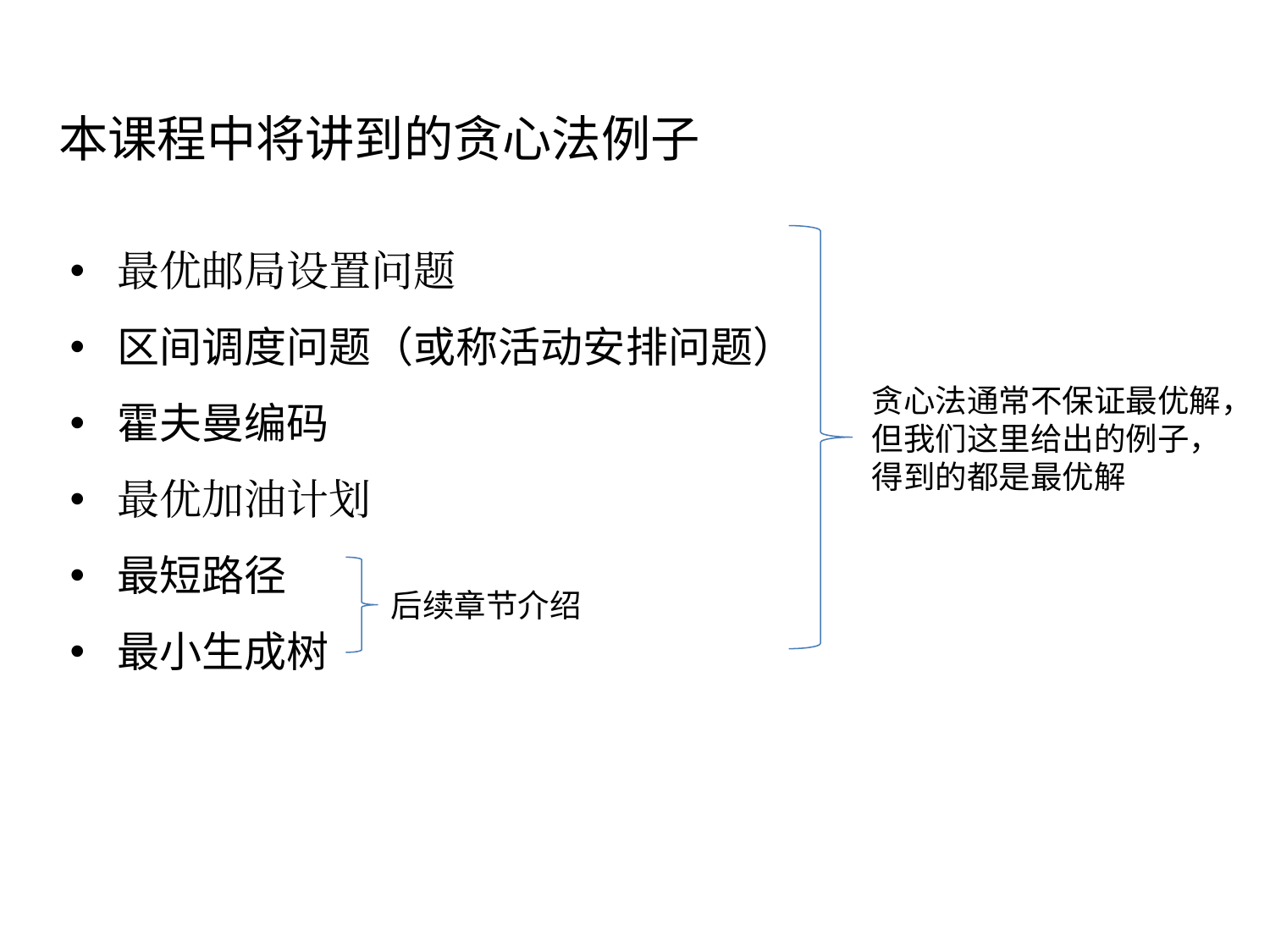

本课程中将讲到的贪心法例子
最优邮局设置问题
区间调度问题（或称活动安排问题）
霍夫曼编码
最优加油计划
最短路径
最小生成树

贪心法通常不保证最优解，
但我们这里给出的例子，
得到的都是最优解

后续章节介绍